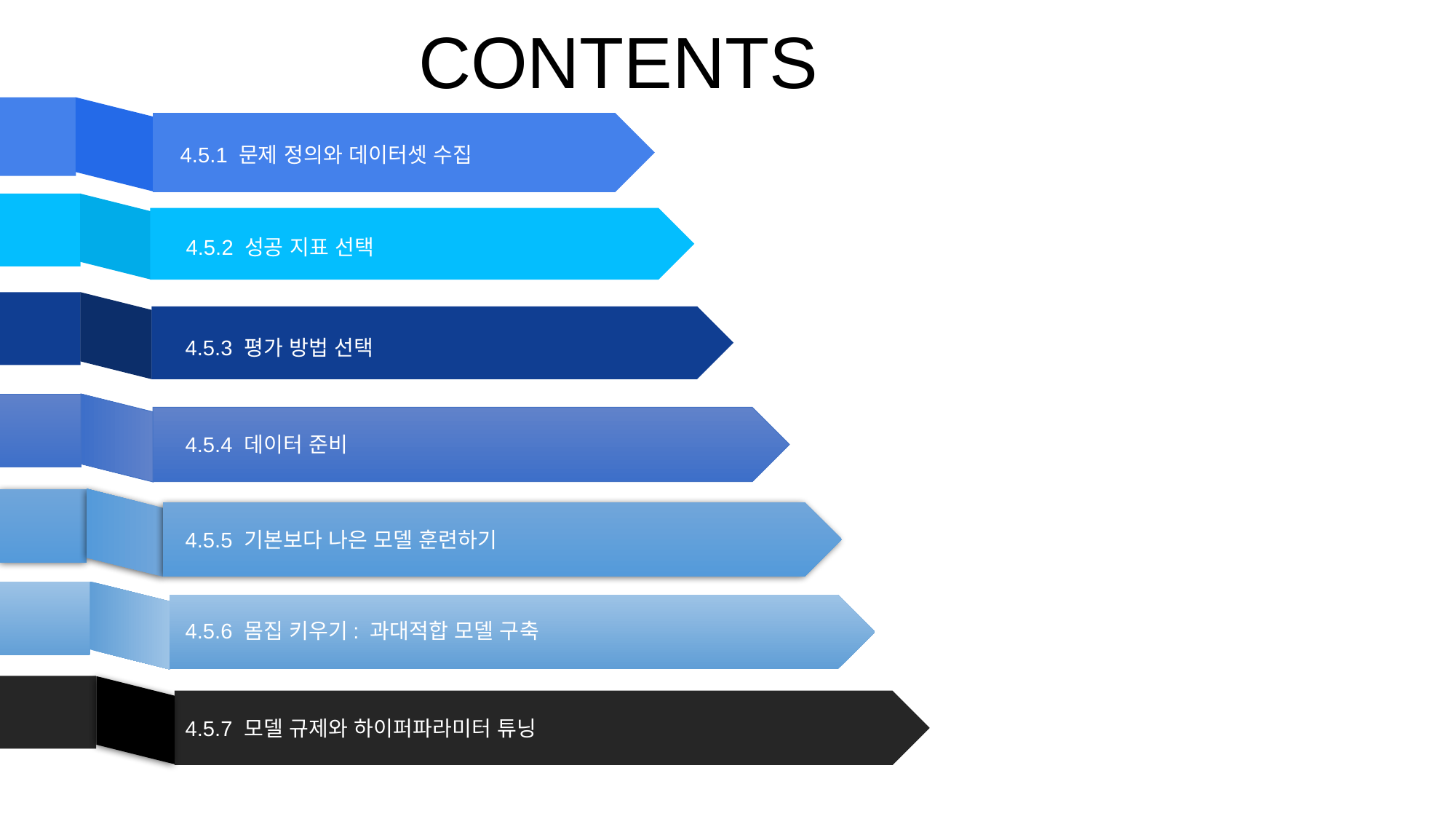

CONTENTS

4.5.1 문제 정의와 데이터셋 수집

4.5.2 성공 지표 선택

4.5.3 평가 방법 선택

4.5.4 데이터 준비

4.5.5 기본보다 나은 모델 훈련하기

4.5.6 몸집 키우기: 과대적합 모델 구축

4.5.7 모델 규제와 하이퍼파라미터 튜닝